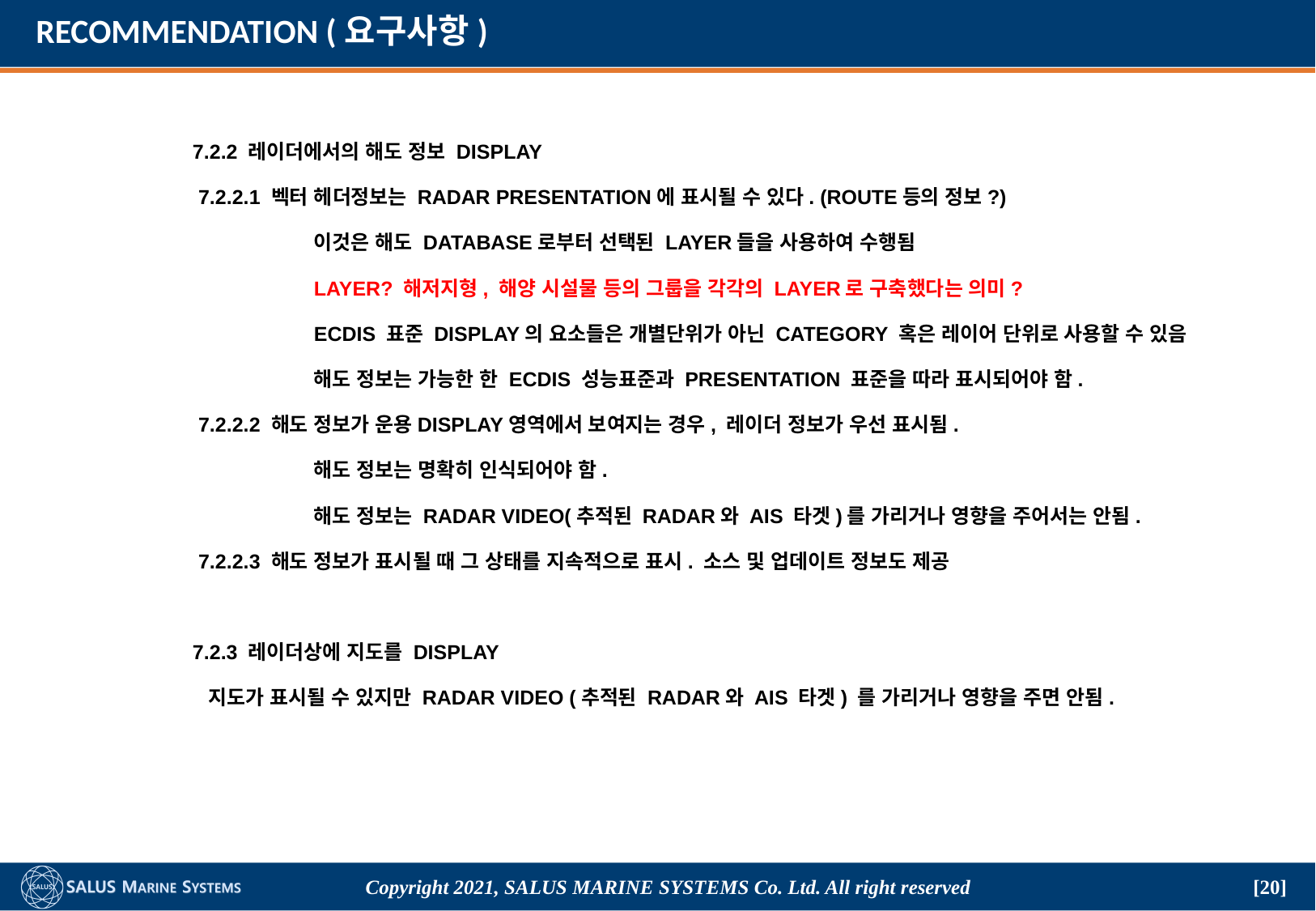

# RECOMMENDATION (요구사항)

	7.2.2 레이더에서의 해도 정보 DISPLAY
	 7.2.2.1 벡터 헤더정보는 RADAR PRESENTATION에 표시될 수 있다. (ROUTE등의 정보?)
		이것은 해도 DATABASE로부터 선택된 LAYER들을 사용하여 수행됨
		LAYER? 해저지형, 해양 시설물 등의 그룹을 각각의 LAYER로 구축했다는 의미?
		ECDIS 표준 DISPLAY의 요소들은 개별단위가 아닌 CATEGORY 혹은 레이어 단위로 사용할 수 있음
		해도 정보는 가능한 한 ECDIS 성능표준과 PRESENTATION 표준을 따라 표시되어야 함.
	 7.2.2.2 해도 정보가 운용DISPLAY영역에서 보여지는 경우, 레이더 정보가 우선 표시됨.
		해도 정보는 명확히 인식되어야 함.
		해도 정보는 RADAR VIDEO(추적된 RADAR와 AIS 타겟)를 가리거나 영향을 주어서는 안됨.
	 7.2.2.3 해도 정보가 표시될 때 그 상태를 지속적으로 표시. 소스 및 업데이트 정보도 제공

	7.2.3 레이더상에 지도를 DISPLAY
	  지도가 표시될 수 있지만 RADAR VIDEO (추적된 RADAR와 AIS 타겟) 를 가리거나 영향을 주면 안됨.

Copyright 2021, SALUS Marine Systems Co. Ltd. All right reserved
[20]